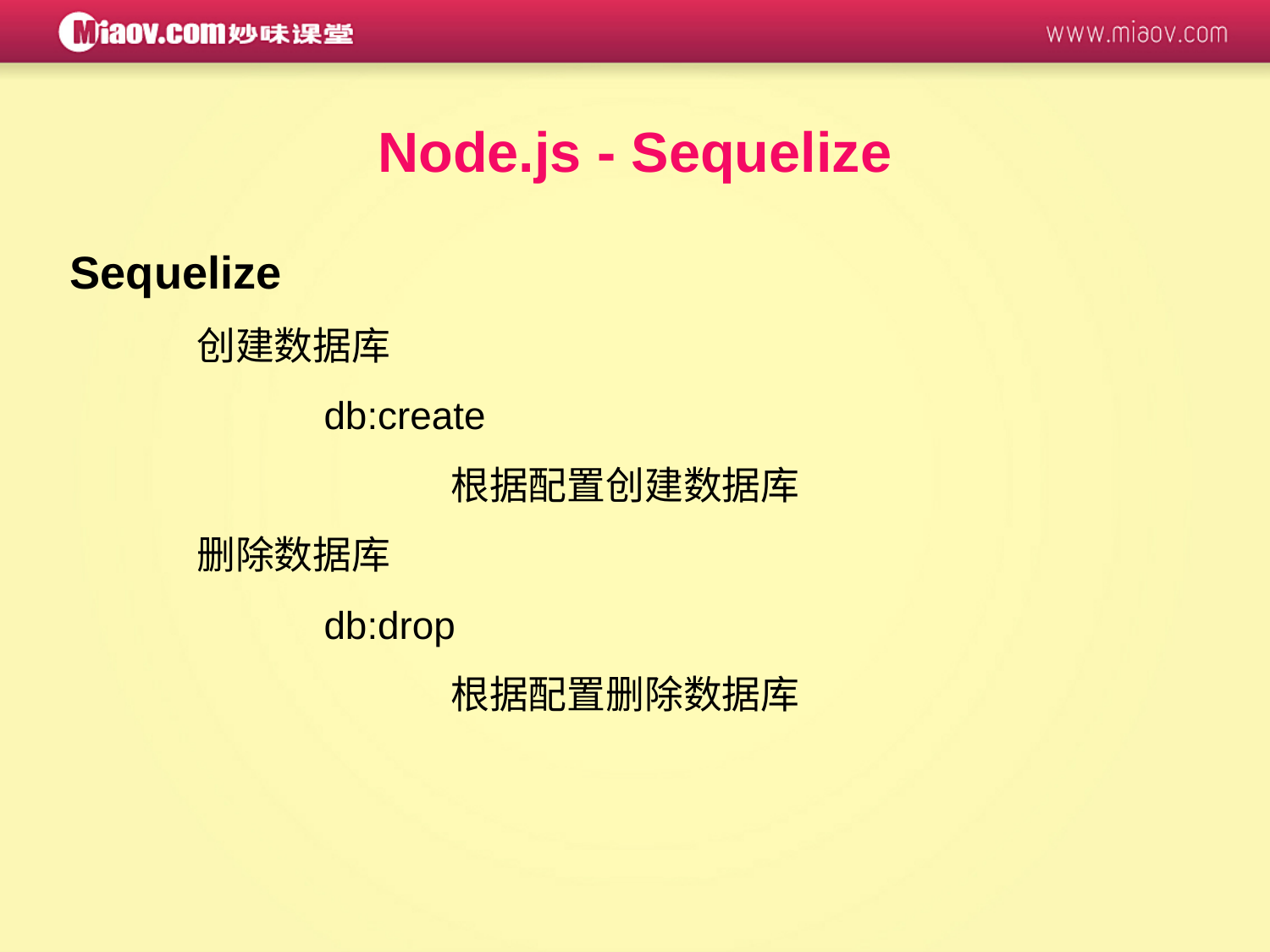

Node.js - Sequelize
Sequelize
	创建数据库
		db:create
			根据配置创建数据库
	删除数据库
		db:drop
			根据配置删除数据库